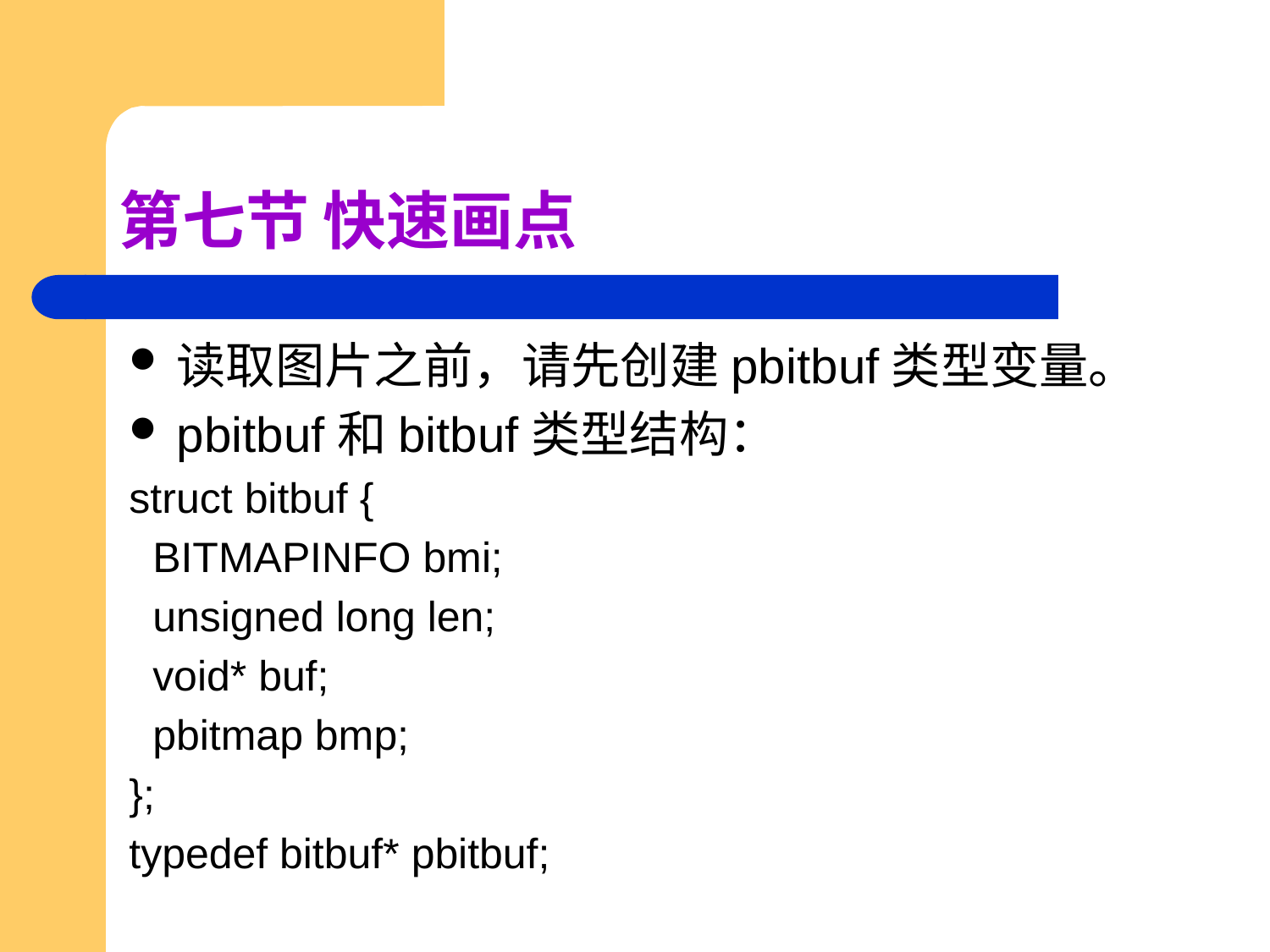

# 第七节 快速画点
读取图片之前，请先创建pbitbuf类型变量。
pbitbuf和bitbuf类型结构：
struct bitbuf {
  BITMAPINFO bmi;
  unsigned long len;
  void* buf;
  pbitmap bmp;
};
typedef bitbuf* pbitbuf;